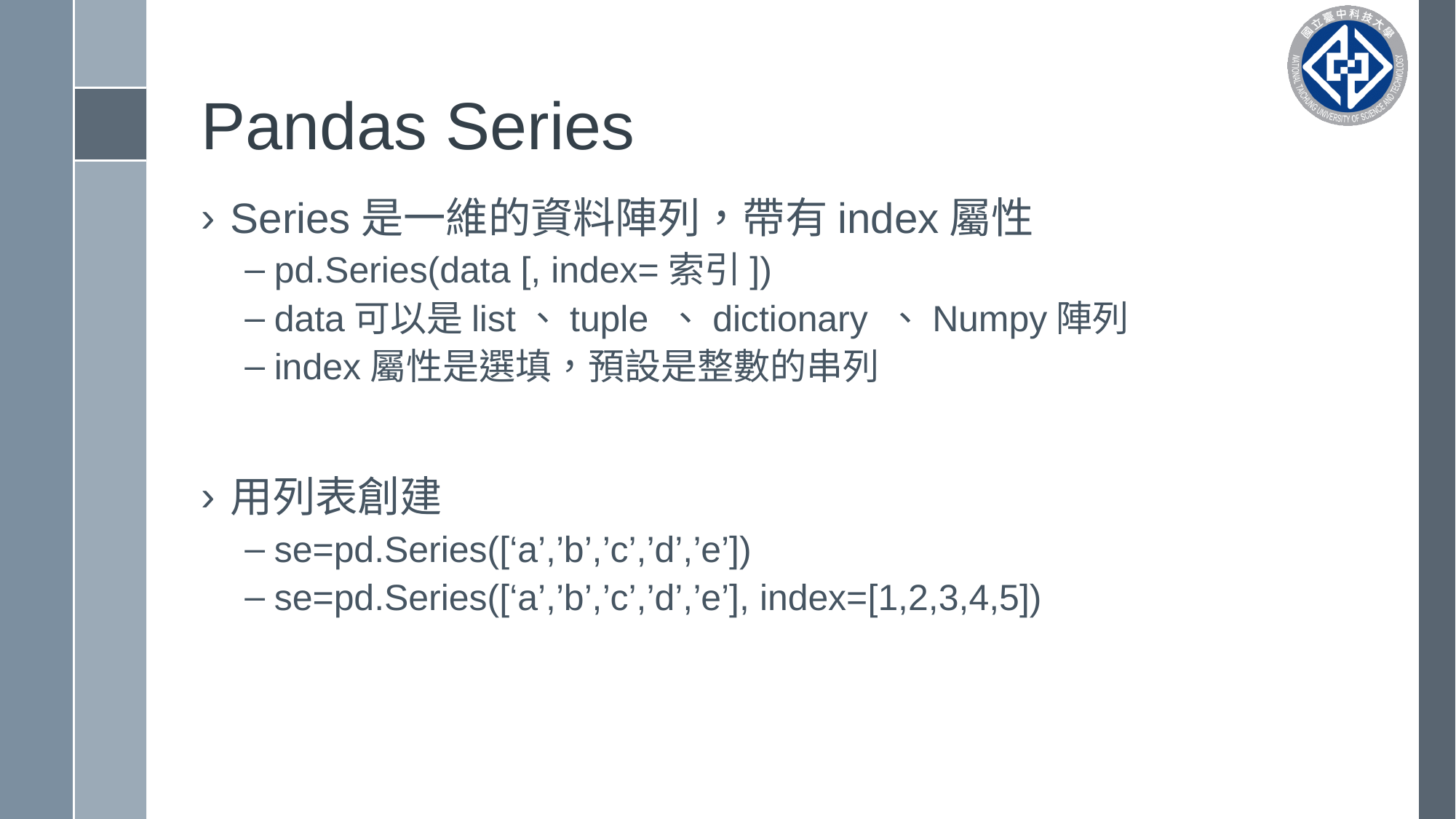

# Pandas Series
Series是一維的資料陣列，帶有index屬性
pd.Series(data [, index=索引])
data可以是list、tuple 、dictionary 、Numpy陣列
index屬性是選填，預設是整數的串列

用列表創建
se=pd.Series([‘a’,’b’,’c’,’d’,’e’])
se=pd.Series([‘a’,’b’,’c’,’d’,’e’], index=[1,2,3,4,5])